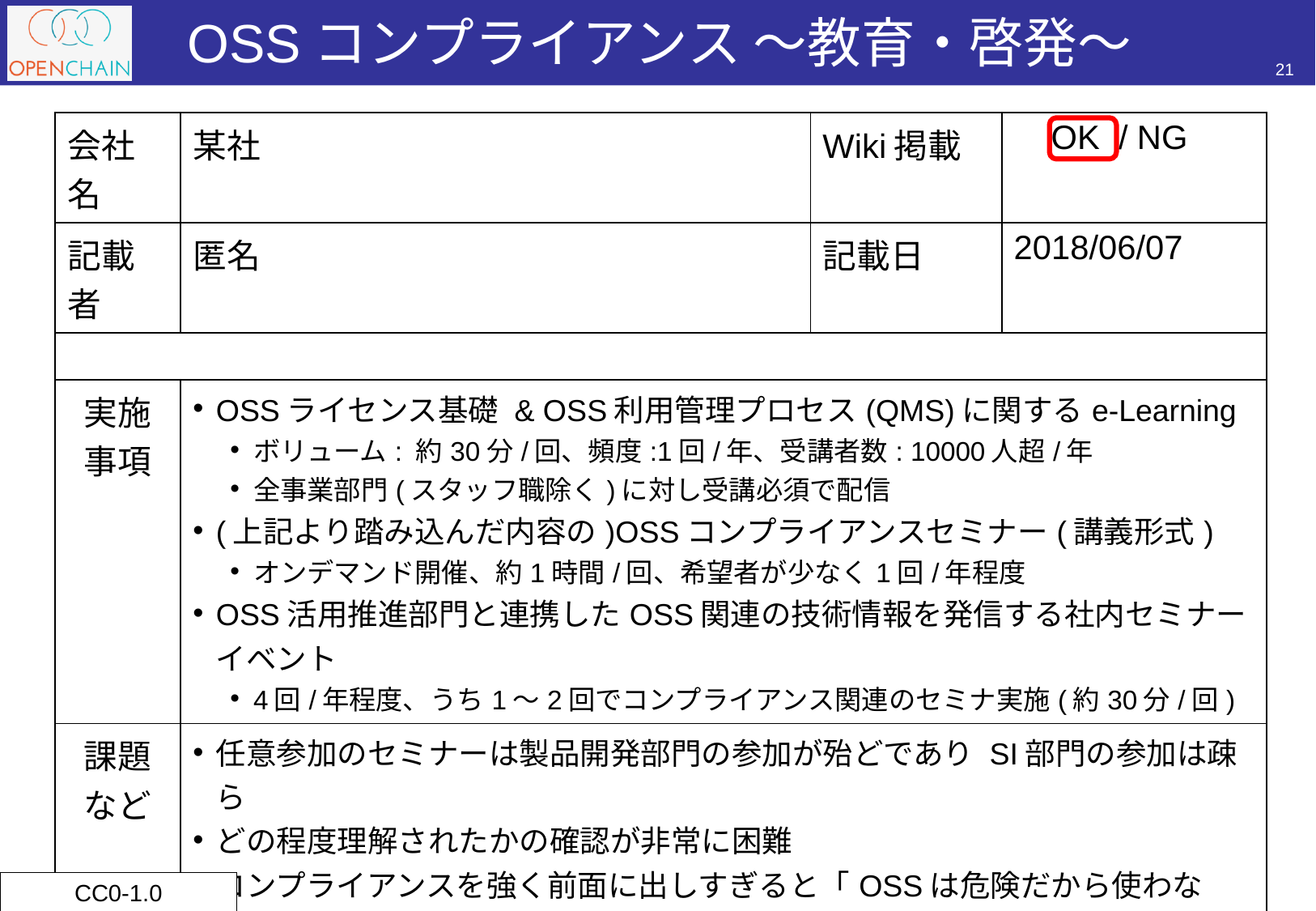

# OSSコンプライアンス ～教育・啓発～
21
| 会社名 | 某社 | Wiki掲載 | OK / NG |
| --- | --- | --- | --- |
| 記載者 | 匿名 | 記載日 | 2018/06/07 |
|  |  |  |  |
| 実施 事項 | OSSライセンス基礎 & OSS利用管理プロセス(QMS)に関するe-Learning ボリューム: 約30分/回、頻度:1回/年、受講者数: 10000人超/年 全事業部門(スタッフ職除く)に対し受講必須で配信 (上記より踏み込んだ内容の)OSSコンプライアンスセミナー(講義形式) オンデマンド開催、約1時間/回、希望者が少なく1回/年程度 OSS活用推進部門と連携したOSS関連の技術情報を発信する社内セミナーイベント 4回/年程度、うち1～2回でコンプライアンス関連のセミナ実施(約30分/回) |  |  |
| 課題 など | 任意参加のセミナーは製品開発部門の参加が殆どであり SI部門の参加は疎ら どの程度理解されたかの確認が非常に困難 コンプライアンスを強く前面に出しすぎると「OSSは危険だから使わない」という思考になってしまう方が少なからずいる |  |  |
| こんな感じで話すことがあります | 構成管理が必要なのはOSSに限った話ではない OSSとは一般的にはOSI承認ライセンスのものを指すことが多いが これ以外のOSSもある（Ruby License, Creative Commonsなど） 一方 ソースが開示されていて一見OSSに見えるが利用は許諾されていないものもあるため 個別に確認が必須 一般的な著作権侵害事案(OSS以外も含めて)を紹介して少しでも分かりやすく工夫 |  |  |

CC0-1.0